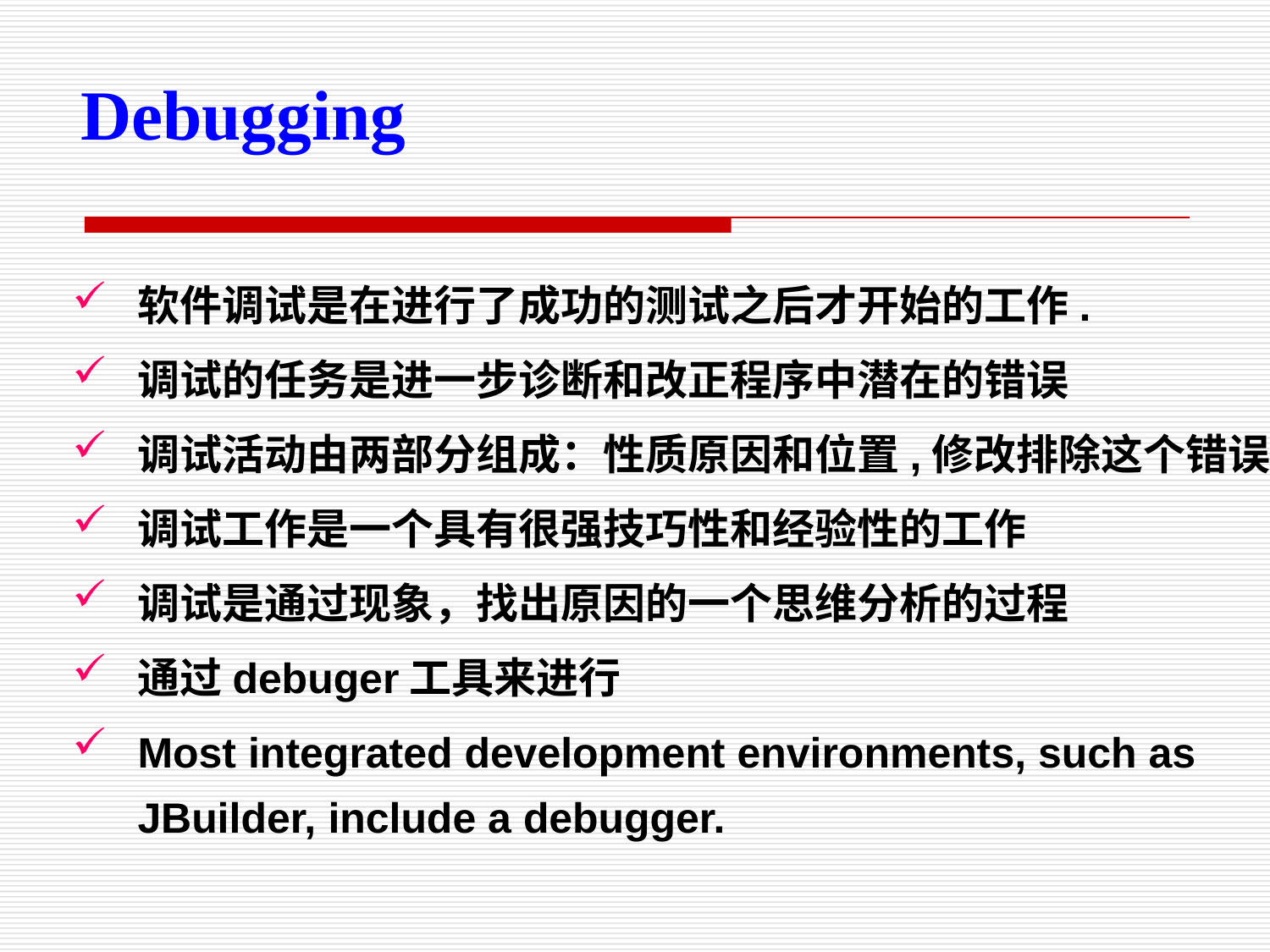

Debugging
软件调试是在进行了成功的测试之后才开始的工作.
调试的任务是进一步诊断和改正程序中潜在的错误
调试活动由两部分组成：性质原因和位置,修改排除这个错误
调试工作是一个具有很强技巧性和经验性的工作
调试是通过现象，找出原因的一个思维分析的过程
通过debuger工具来进行
Most integrated development environments, such as JBuilder, include a debugger.